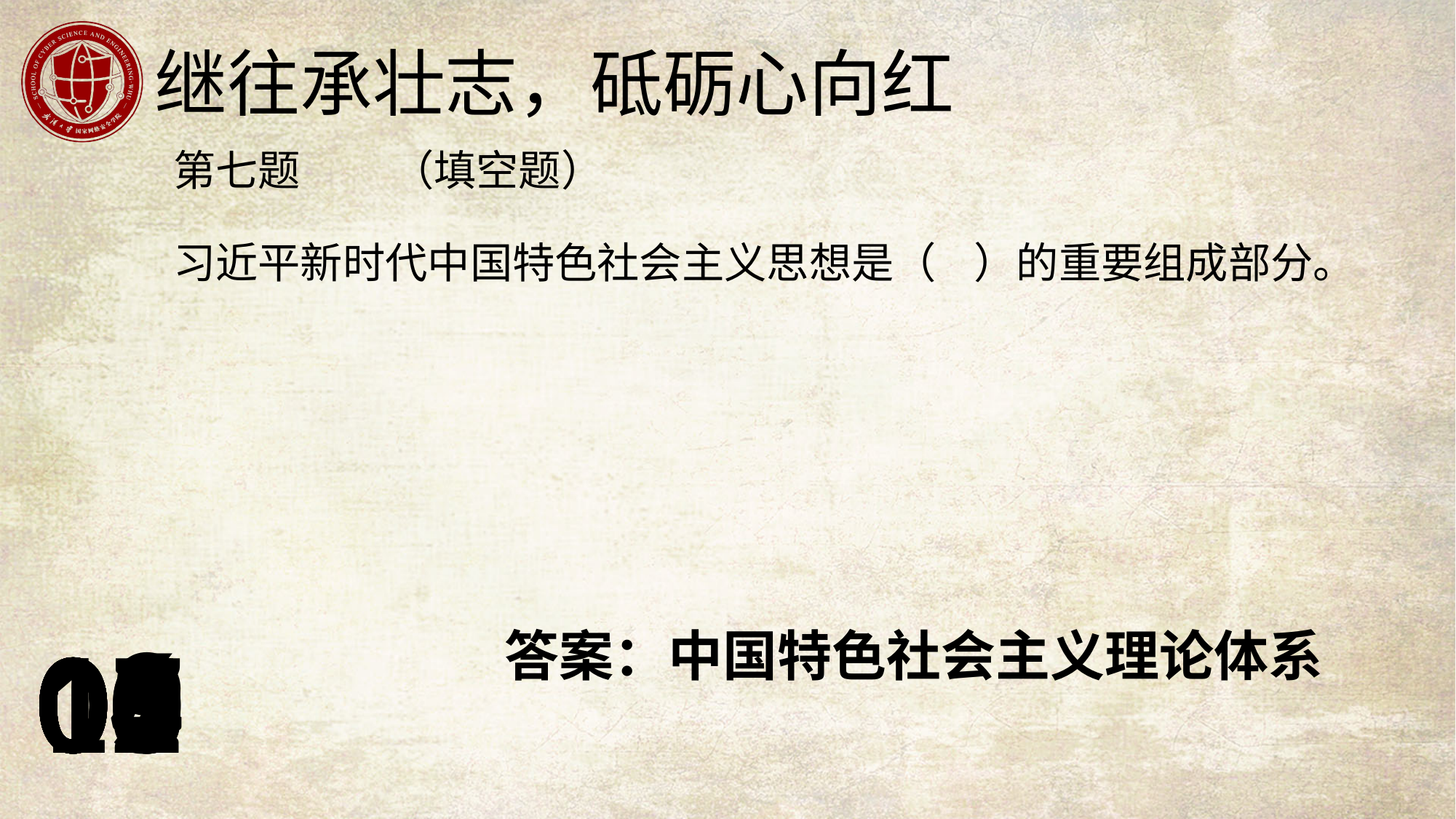

第七题	（填空题）
习近平新时代中国特色社会主义思想是（    ）的重要组成部分。
答案：中国特色社会主义理论体系